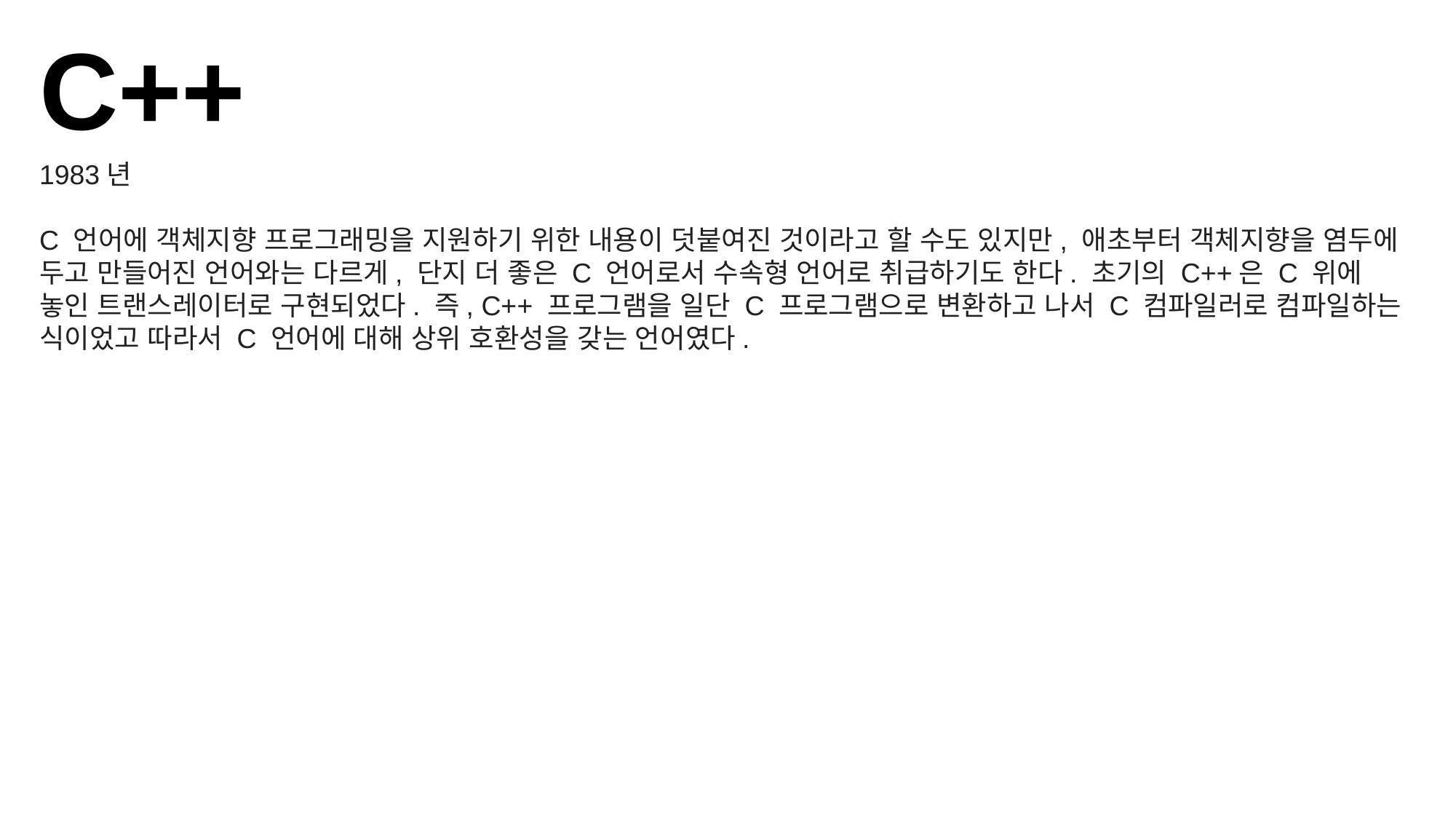

C++
1983년

C 언어에 객체지향 프로그래밍을 지원하기 위한 내용이 덧붙여진 것이라고 할 수도 있지만, 애초부터 객체지향을 염두에 두고 만들어진 언어와는 다르게, 단지 더 좋은 C 언어로서 수속형 언어로 취급하기도 한다. 초기의 C++은 C 위에 놓인 트랜스레이터로 구현되었다. 즉, C++ 프로그램을 일단 C 프로그램으로 변환하고 나서 C 컴파일러로 컴파일하는 식이었고 따라서 C 언어에 대해 상위 호환성을 갖는 언어였다.